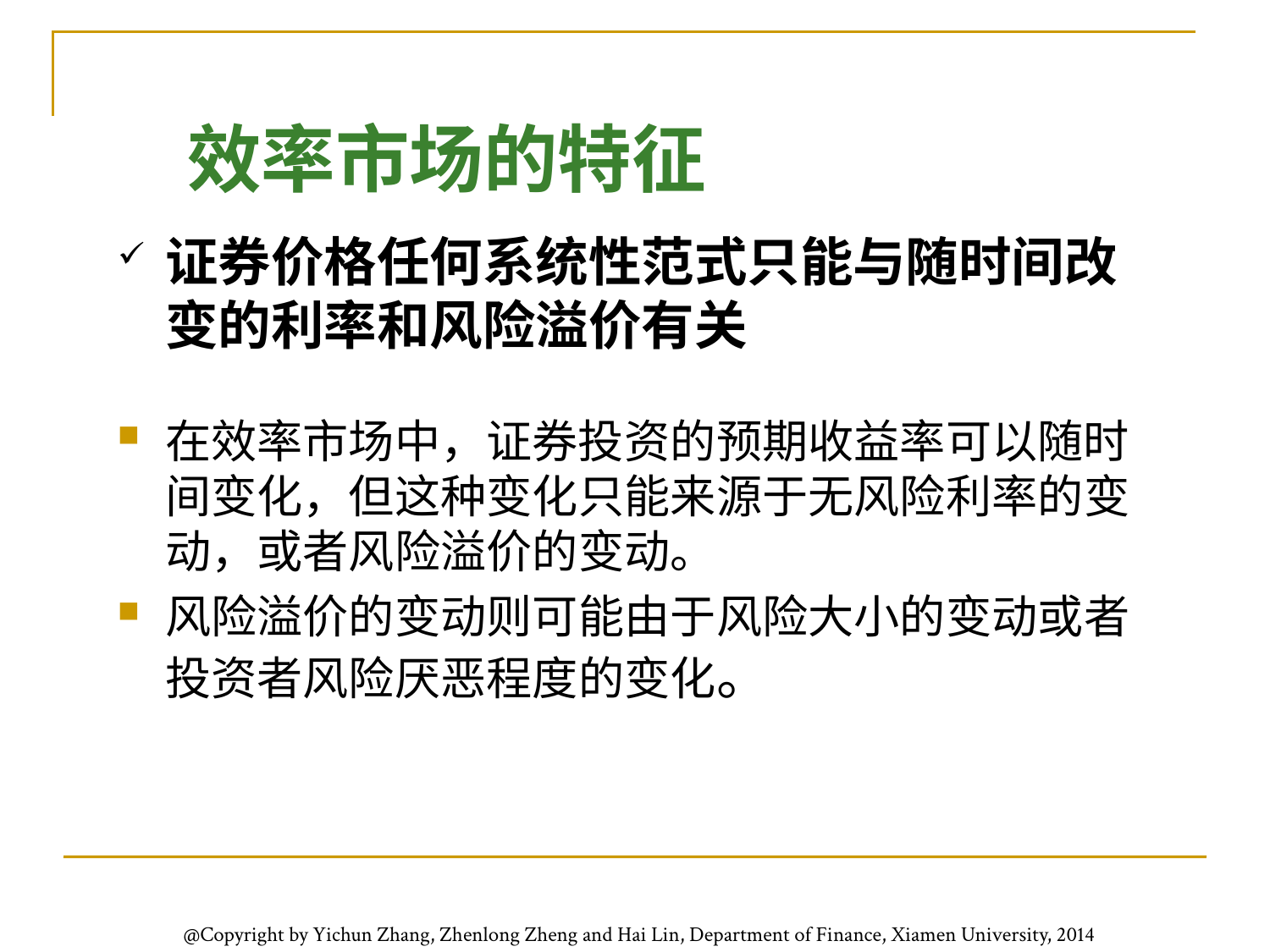

# 效率市场的特征
证券价格任何系统性范式只能与随时间改变的利率和风险溢价有关
在效率市场中，证券投资的预期收益率可以随时间变化，但这种变化只能来源于无风险利率的变动，或者风险溢价的变动。
风险溢价的变动则可能由于风险大小的变动或者投资者风险厌恶程度的变化。
@Copyright by Yichun Zhang, Zhenlong Zheng and Hai Lin, Department of Finance, Xiamen University, 2014